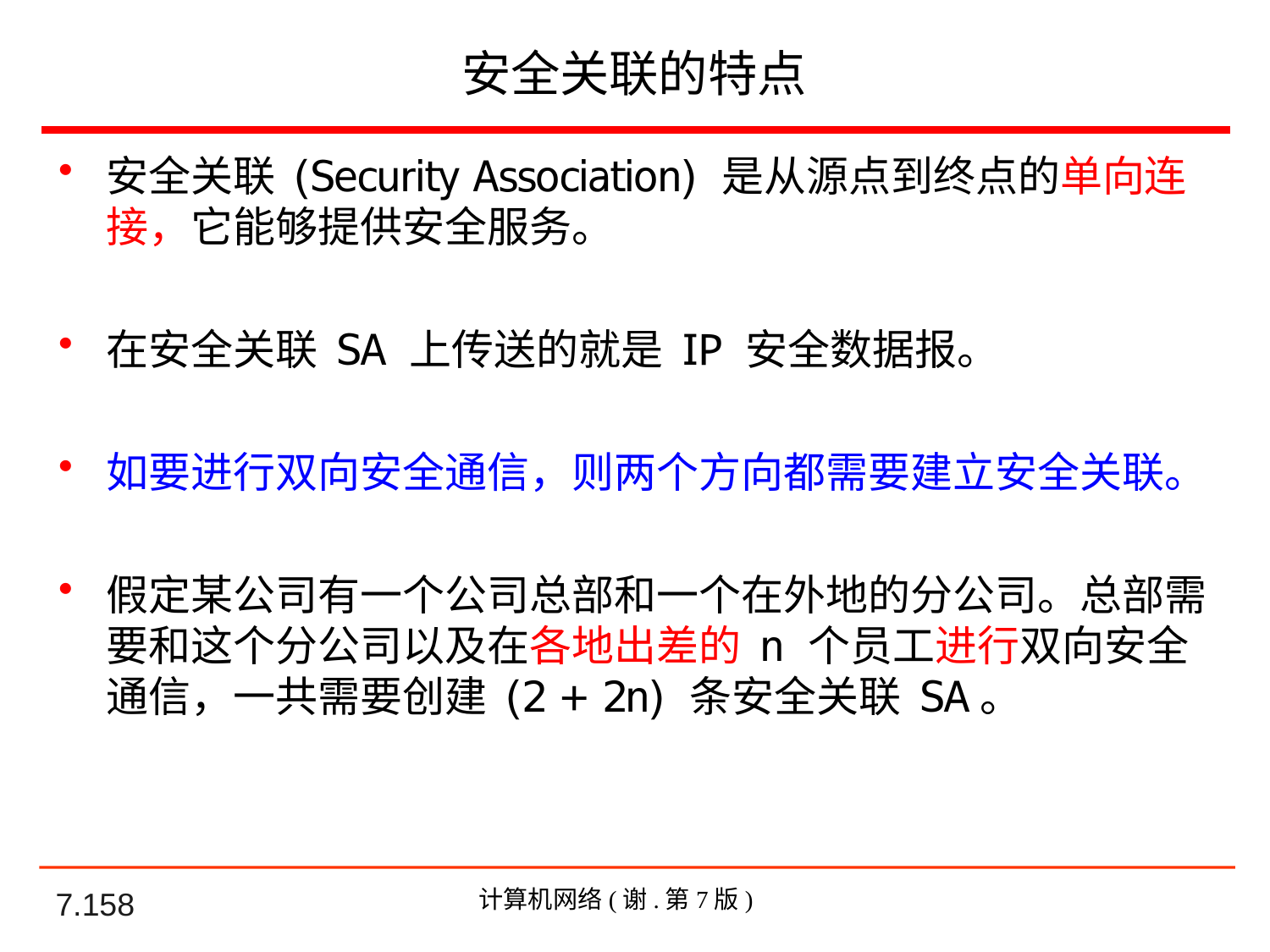

# 安全关联的特点
安全关联 (Security Association) 是从源点到终点的单向连接，它能够提供安全服务。

在安全关联 SA 上传送的就是 IP 安全数据报。

如要进行双向安全通信，则两个方向都需要建立安全关联。

假定某公司有一个公司总部和一个在外地的分公司。总部需要和这个分公司以及在各地出差的 n 个员工进行双向安全通信，一共需要创建 (2 + 2n) 条安全关联 SA。